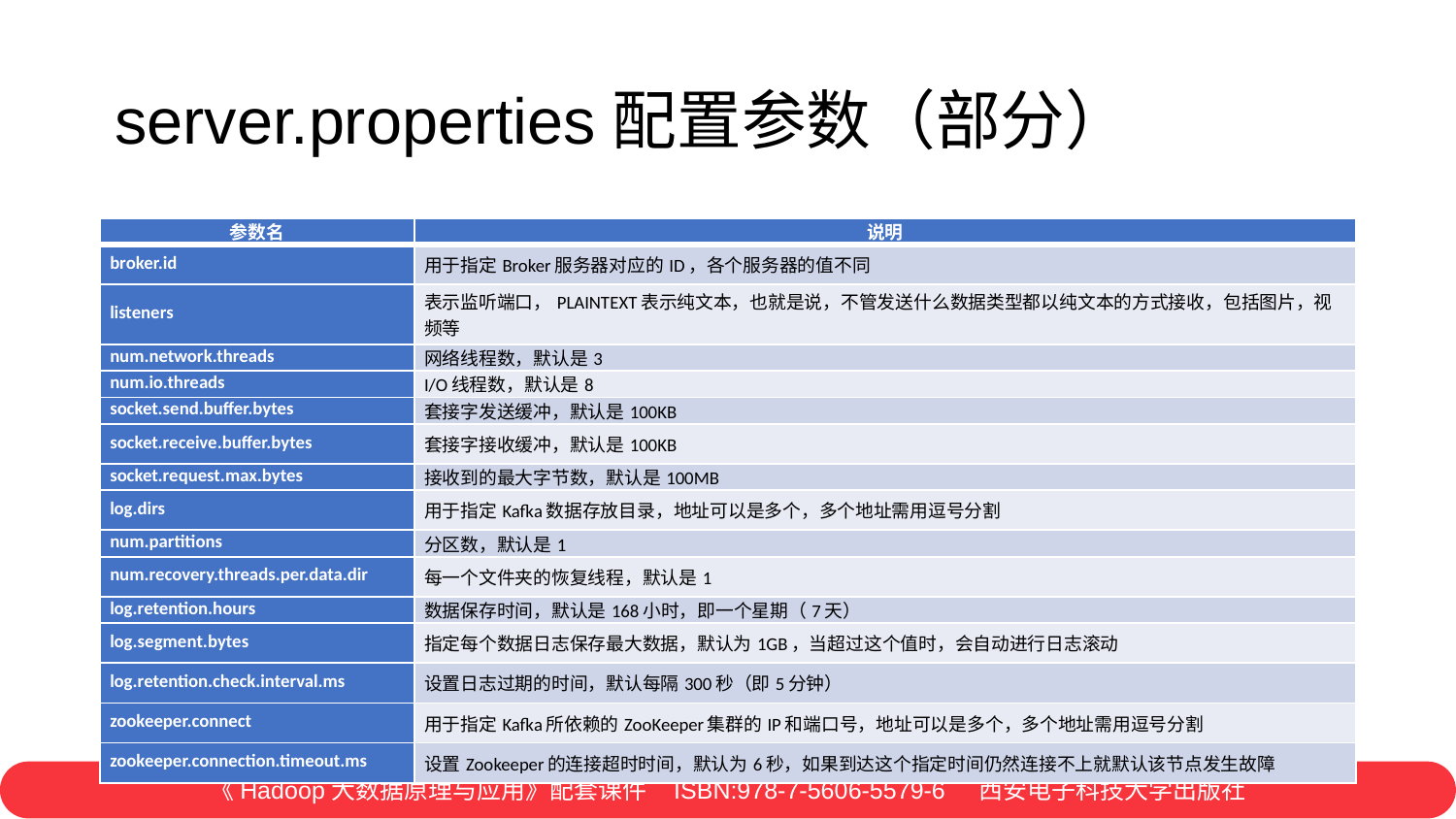

# server.properties配置参数（部分）
| 参数名 | 说明 |
| --- | --- |
| broker.id | 用于指定Broker服务器对应的ID，各个服务器的值不同 |
| listeners | 表示监听端口，PLAINTEXT表示纯文本，也就是说，不管发送什么数据类型都以纯文本的方式接收，包括图片，视频等 |
| num.network.threads | 网络线程数，默认是3 |
| num.io.threads | I/O线程数，默认是8 |
| socket.send.buffer.bytes | 套接字发送缓冲，默认是100KB |
| socket.receive.buffer.bytes | 套接字接收缓冲，默认是100KB |
| socket.request.max.bytes | 接收到的最大字节数，默认是100MB |
| log.dirs | 用于指定Kafka数据存放目录，地址可以是多个，多个地址需用逗号分割 |
| num.partitions | 分区数，默认是1 |
| num.recovery.threads.per.data.dir | 每一个文件夹的恢复线程，默认是1 |
| log.retention.hours | 数据保存时间，默认是168小时，即一个星期（7天） |
| log.segment.bytes | 指定每个数据日志保存最大数据，默认为1GB，当超过这个值时，会自动进行日志滚动 |
| log.retention.check.interval.ms | 设置日志过期的时间，默认每隔300秒（即5分钟） |
| zookeeper.connect | 用于指定Kafka所依赖的ZooKeeper集群的IP和端口号，地址可以是多个，多个地址需用逗号分割 |
| zookeeper.connection.timeout.ms | 设置Zookeeper的连接超时时间，默认为6秒，如果到达这个指定时间仍然连接不上就默认该节点发生故障 |